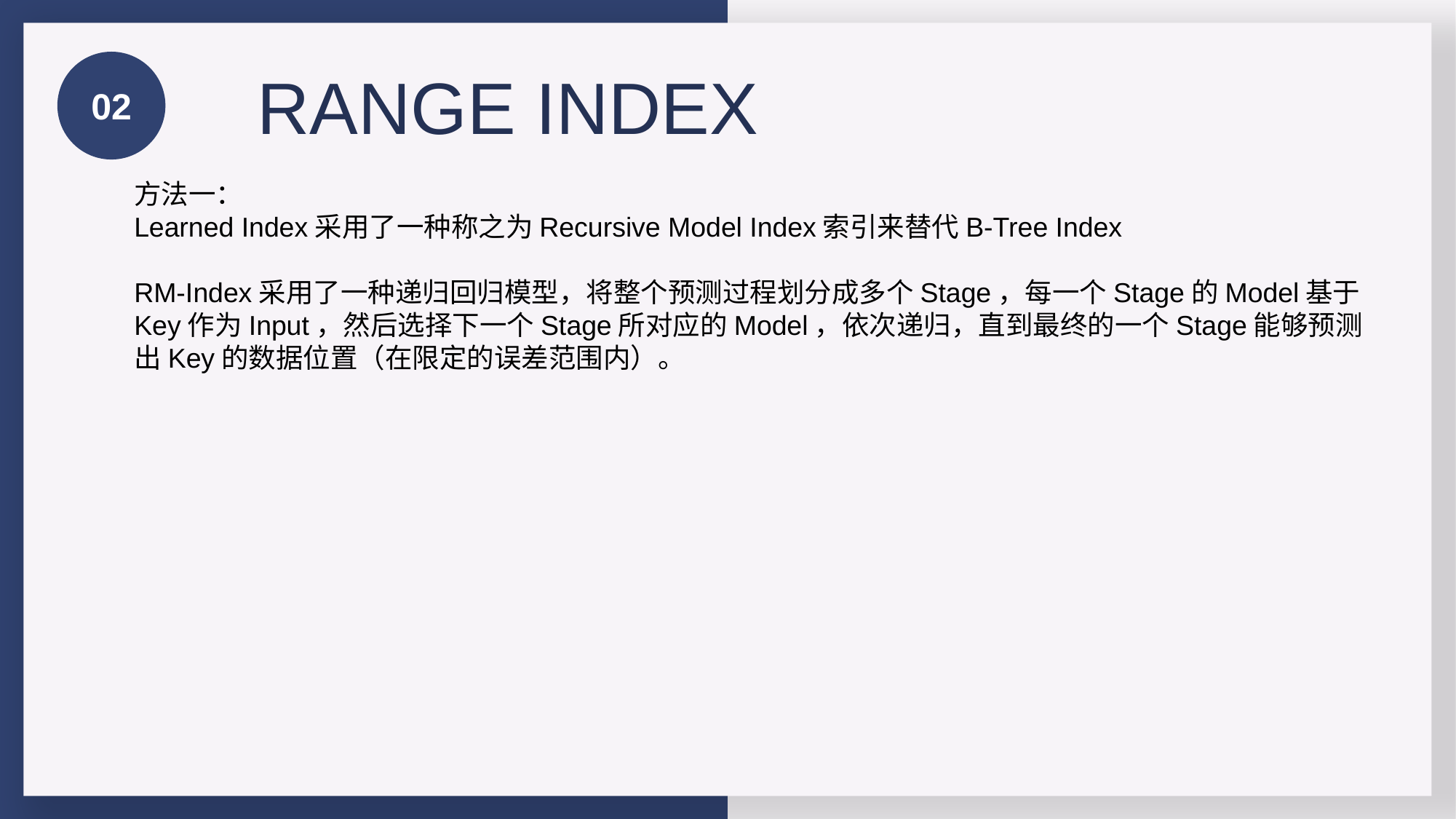

02
RANGE INDEX
方法一：
Learned Index采用了一种称之为Recursive Model Index索引来替代B-Tree Index

RM-Index采用了一种递归回归模型，将整个预测过程划分成多个Stage，每一个Stage的Model基于Key作为Input，然后选择下一个Stage所对应的Model，依次递归，直到最终的一个Stage能够预测出Key的数据位置（在限定的误差范围内）。